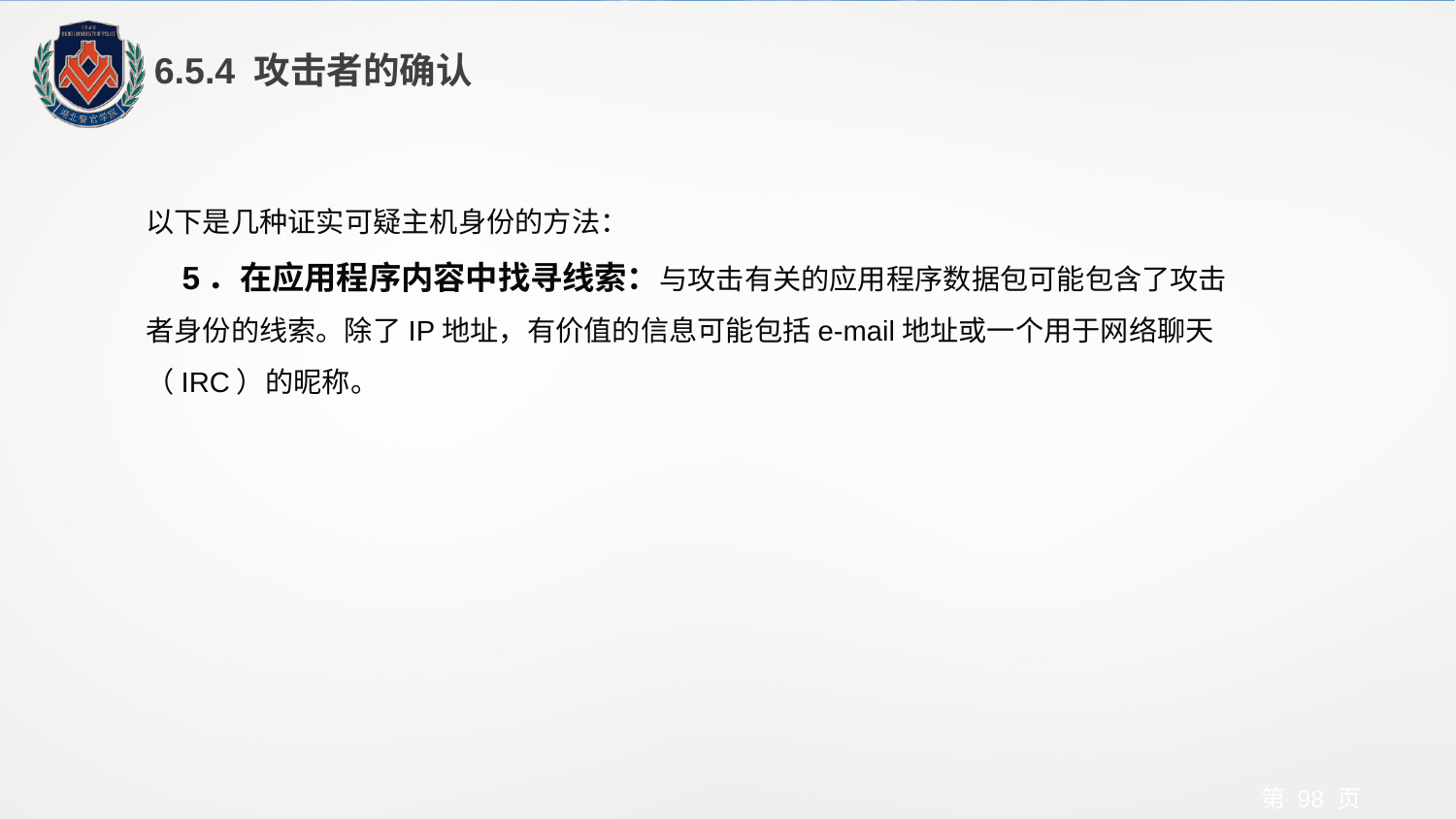

6.5.4 攻击者的确认
以下是几种证实可疑主机身份的方法：
    5．在应用程序内容中找寻线索：与攻击有关的应用程序数据包可能包含了攻击者身份的线索。除了IP地址，有价值的信息可能包括e-mail地址或一个用于网络聊天（IRC）的昵称。